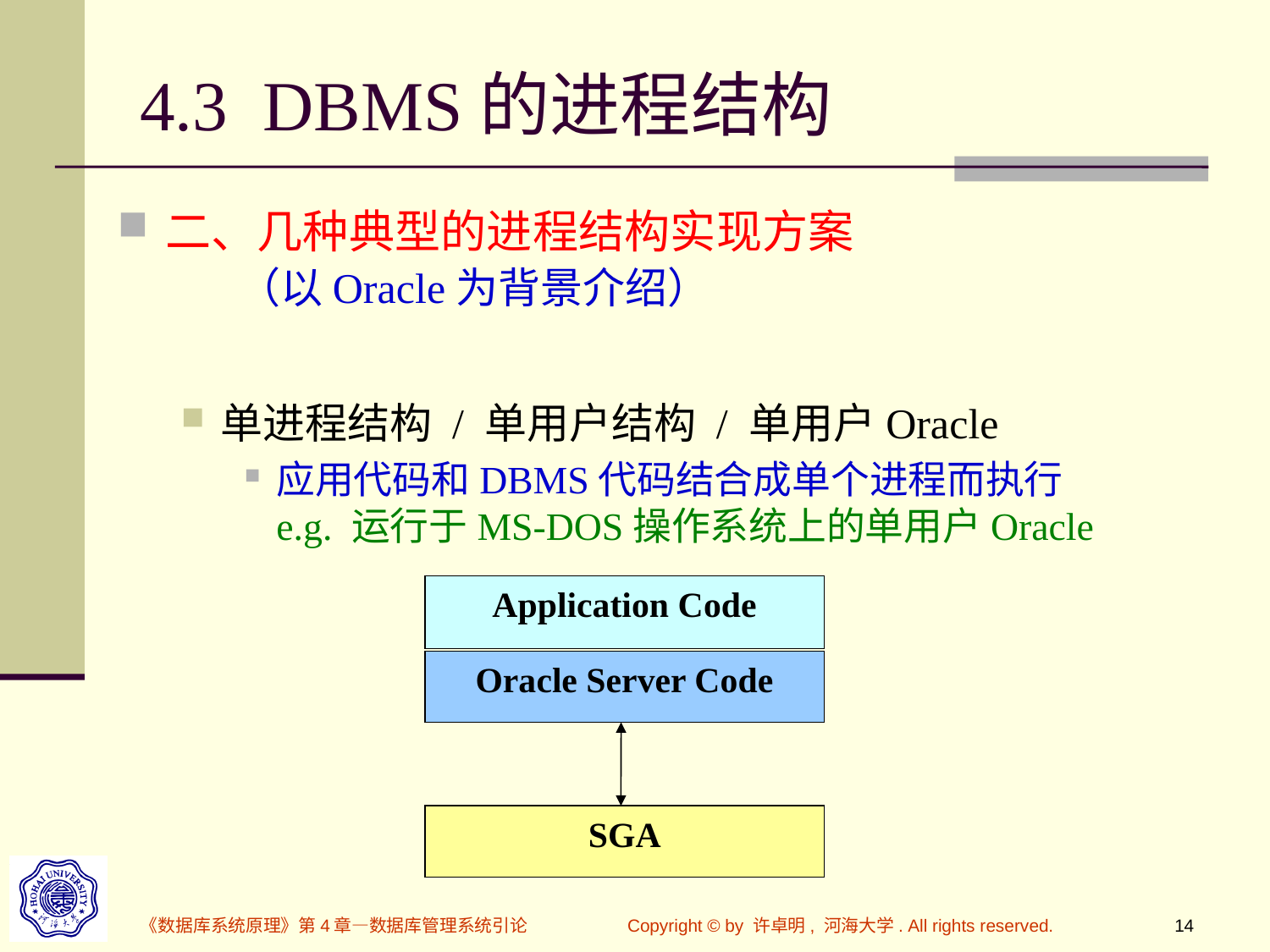

# 4.3  DBMS的进程结构
二、几种典型的进程结构实现方案
       （以Oracle为背景介绍）

单进程结构 / 单用户结构 / 单用户Oracle
应用代码和DBMS代码结合成单个进程而执行
e.g. 运行于MS-DOS操作系统上的单用户Oracle
Application Code
Oracle Server Code

SGA
《数据库系统原理》第4章—数据库管理系统引论
Copyright © by 许卓明, 河海大学. All rights reserved.
14